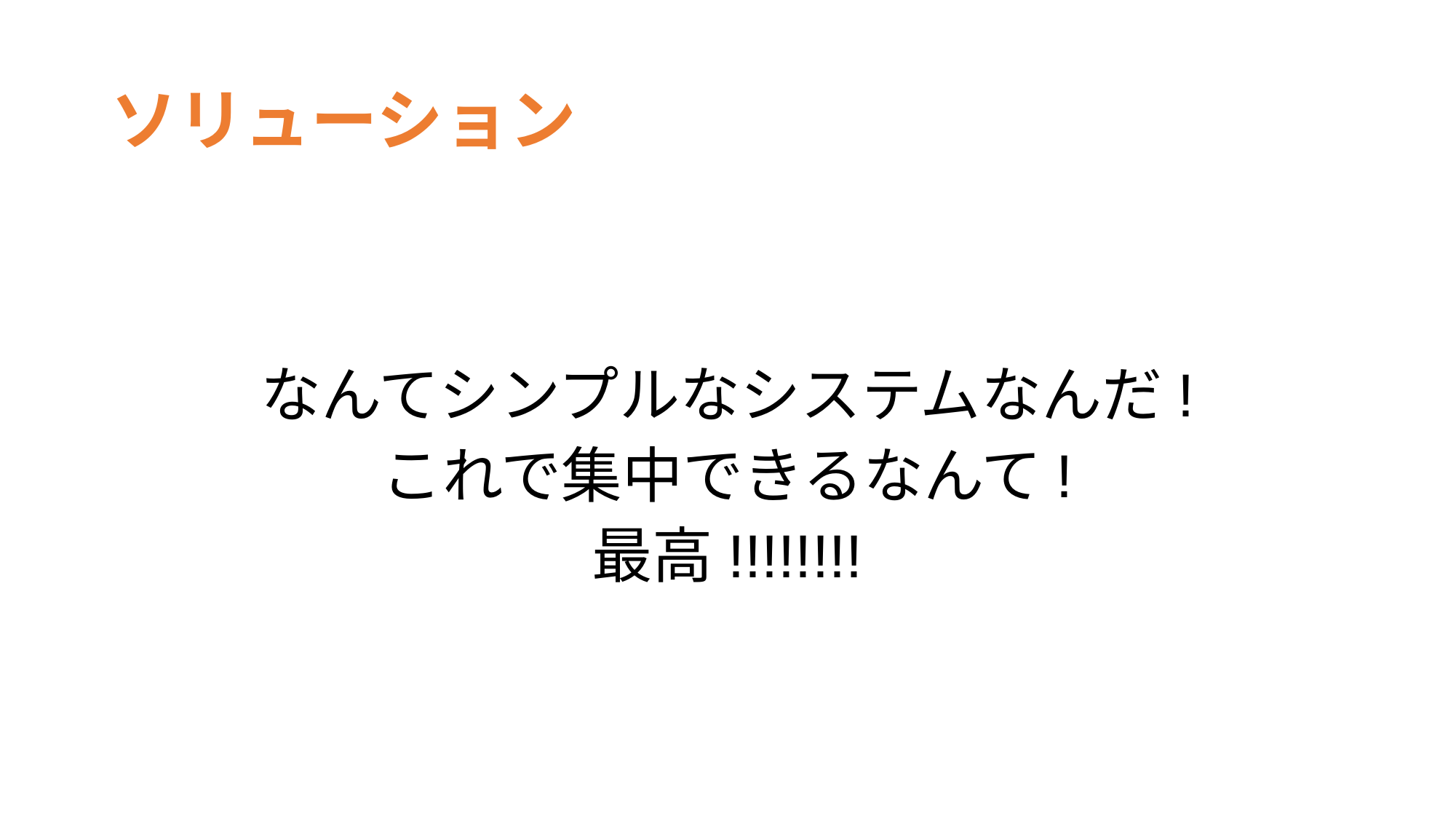

# ソリューション
なんてシンプルなシステムなんだ!
これで集中できるなんて!
最高!!!!!!!!